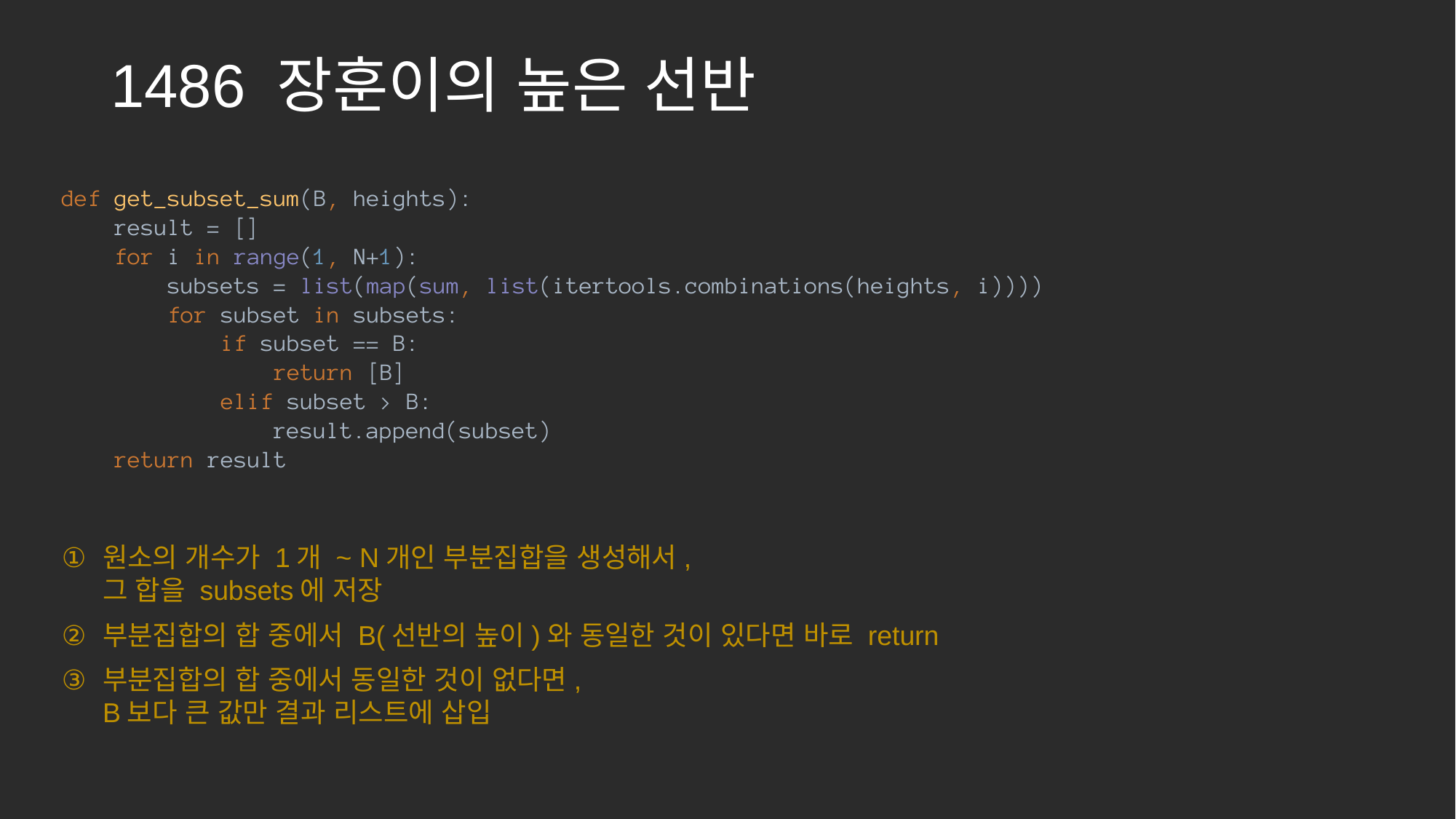

# 1486 장훈이의 높은 선반
def get_subset_sum(B, heights):
    result = []
    for i in range(1, N+1):
        subsets = list(map(sum, list(itertools.combinations(heights, i))))
        for subset in subsets:
            if subset == B:
                return [B]
            elif subset > B:
                result.append(subset)
    return result
원소의 개수가 1개 ~ N개인 부분집합을 생성해서,
그 합을 subsets에 저장
부분집합의 합 중에서 B(선반의 높이)와 동일한 것이 있다면 바로 return
부분집합의 합 중에서 동일한 것이 없다면,
B보다 큰 값만 결과 리스트에 삽입